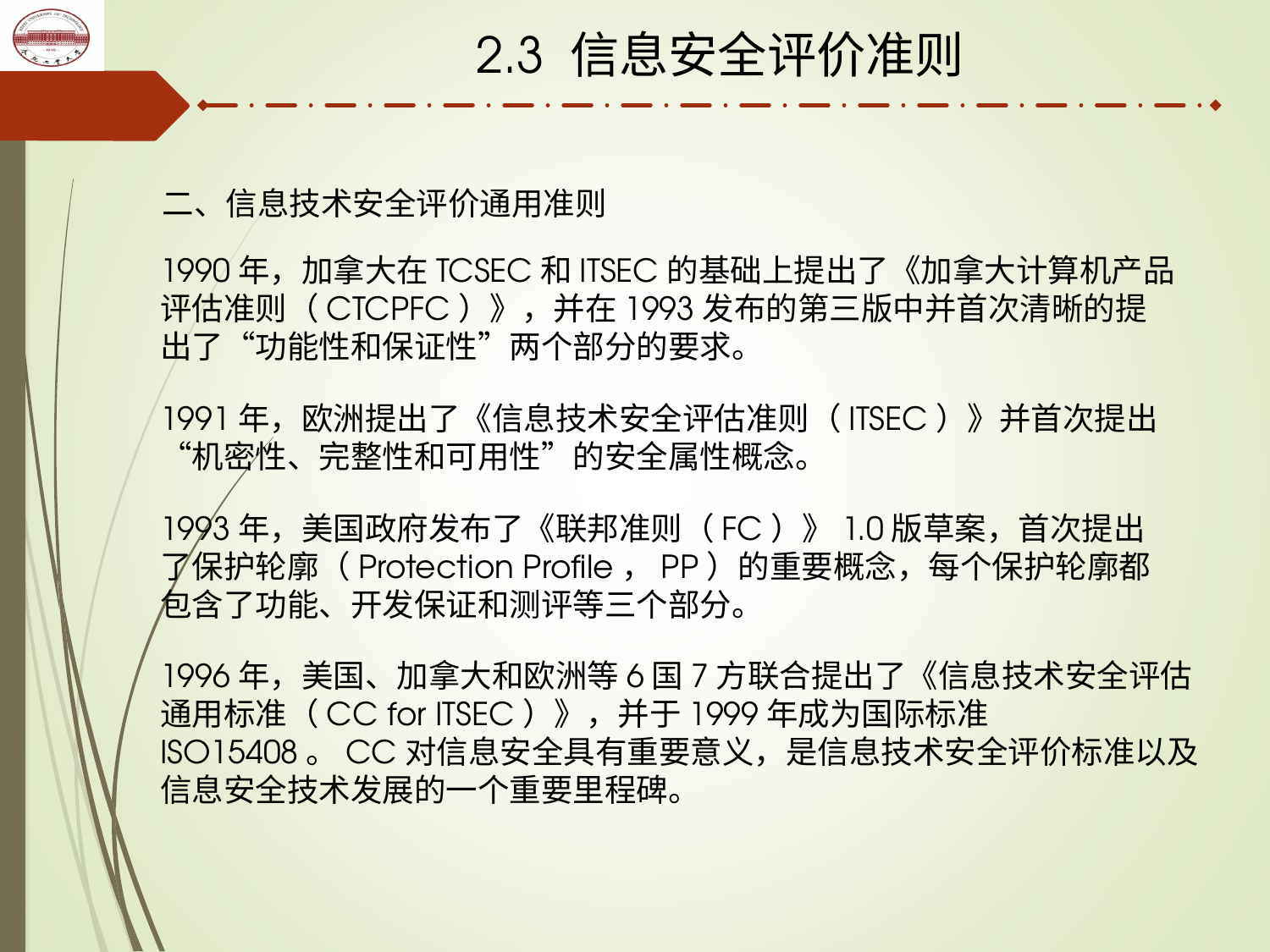

2.3 信息安全评价准则
二、信息技术安全评价通用准则
1990年，加拿大在TCSEC和ITSEC的基础上提出了《加拿大计算机产品评估准则（CTCPFC）》，并在1993发布的第三版中并首次清晰的提出了“功能性和保证性”两个部分的要求。
1991年，欧洲提出了《信息技术安全评估准则（ITSEC）》并首次提出“机密性、完整性和可用性”的安全属性概念。
1993年，美国政府发布了《联邦准则（FC）》1.0版草案，首次提出了保护轮廓（Protection Profile，PP）的重要概念，每个保护轮廓都包含了功能、开发保证和测评等三个部分。
1996年，美国、加拿大和欧洲等6国7方联合提出了《信息技术安全评估通用标准（CC for ITSEC）》，并于1999年成为国际标准ISO15408。CC对信息安全具有重要意义，是信息技术安全评价标准以及信息安全技术发展的一个重要里程碑。